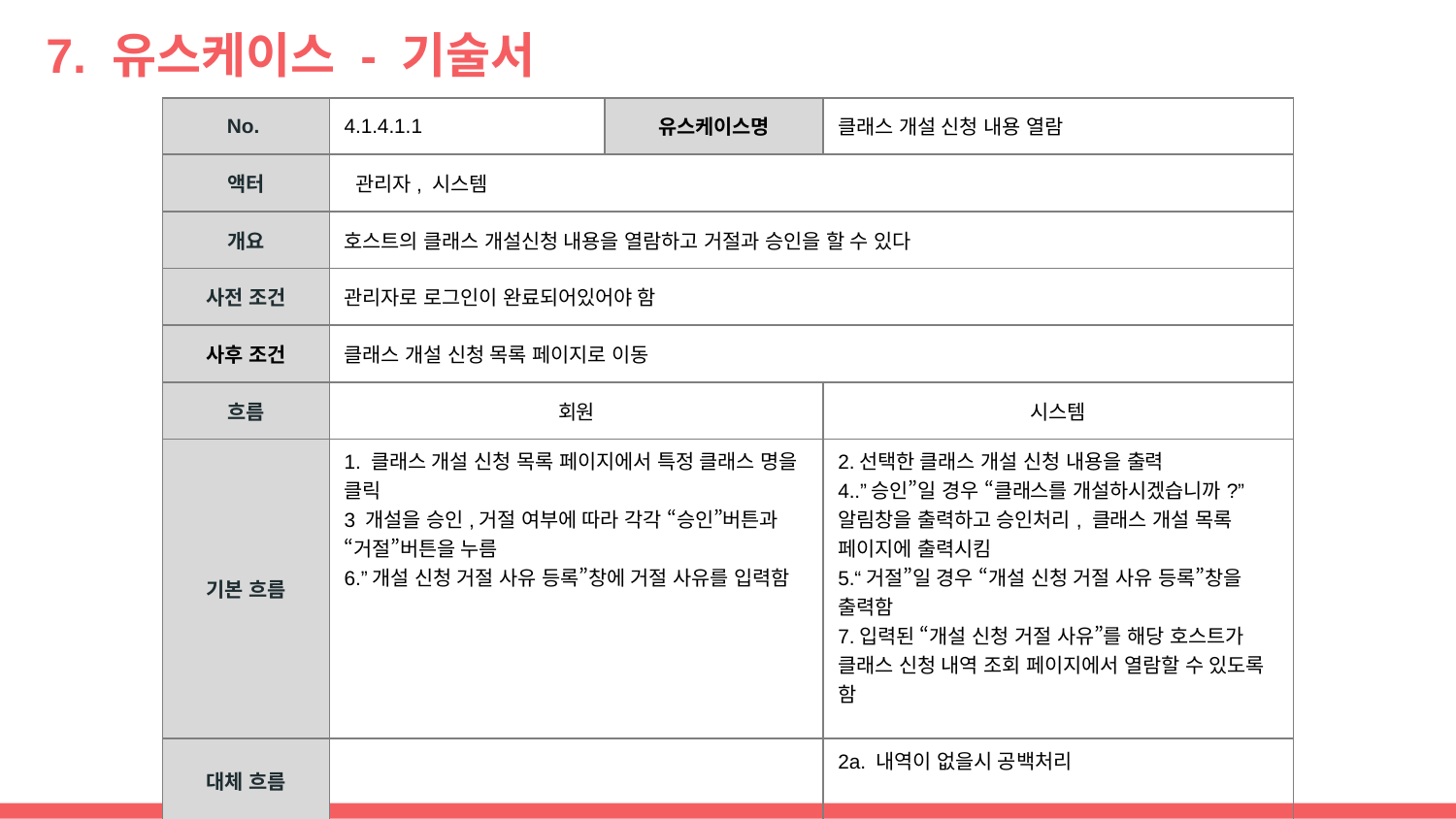

# 7. 유스케이스 - 기술서
| No. | 4.1.4.1.1 | 유스케이스명 | 클래스 개설 신청 내용 열람 |
| --- | --- | --- | --- |
| 액터 | 관리자, 시스템 |  |  |
| 개요 | 호스트의 클래스 개설신청 내용을 열람하고 거절과 승인을 할 수 있다 |  |  |
| 사전 조건 | 관리자로 로그인이 완료되어있어야 함 |  |  |
| 사후 조건 | 클래스 개설 신청 목록 페이지로 이동 |  |  |
| 흐름 | 회원 |  | 시스템 |
| 기본 흐름 | 1. 클래스 개설 신청 목록 페이지에서 특정 클래스 명을 클릭 3 개설을 승인,거절 여부에 따라 각각 “승인”버튼과 “거절”버튼을 누름 6.”개설 신청 거절 사유 등록”창에 거절 사유를 입력함 |  | 2.선택한 클래스 개설 신청 내용을 출력 4..”승인”일 경우 “클래스를 개설하시겠습니까?”알림창을 출력하고 승인처리, 클래스 개설 목록 페이지에 출력시킴 5.“거절”일 경우 “개설 신청 거절 사유 등록”창을 출력함 7.입력된 “개설 신청 거절 사유”를 해당 호스트가 클래스 신청 내역 조회 페이지에서 열람할 수 있도록 함 |
| 대체 흐름 |  |  | 2a. 내역이 없을시 공백처리 |